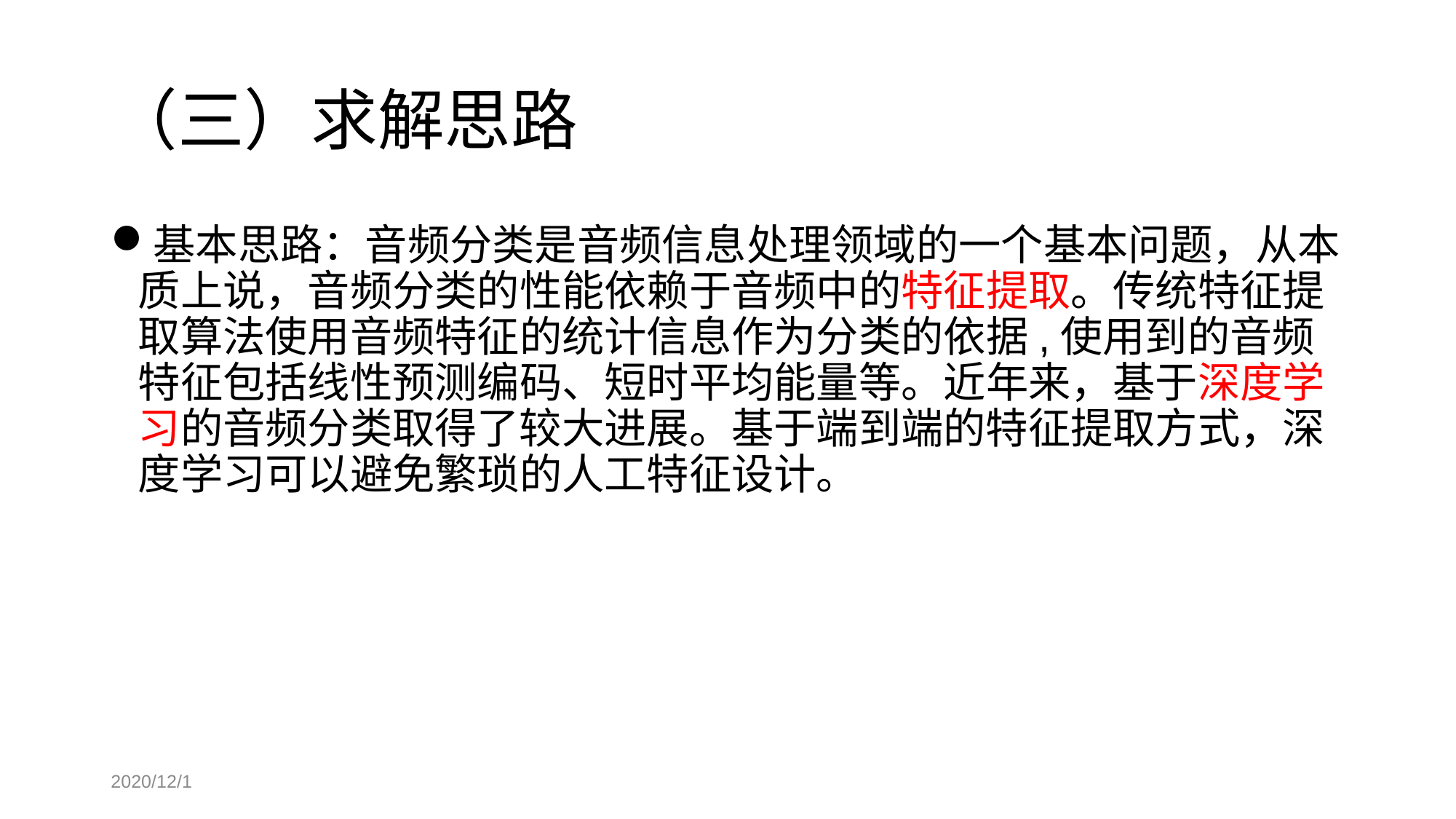

# （三）求解思路
基本思路：音频分类是音频信息处理领域的一个基本问题，从本质上说，音频分类的性能依赖于音频中的特征提取。传统特征提取算法使用音频特征的统计信息作为分类的依据,使用到的音频特征包括线性预测编码、短时平均能量等。近年来，基于深度学习的音频分类取得了较大进展。基于端到端的特征提取方式，深度学习可以避免繁琐的人工特征设计。

2020/12/1